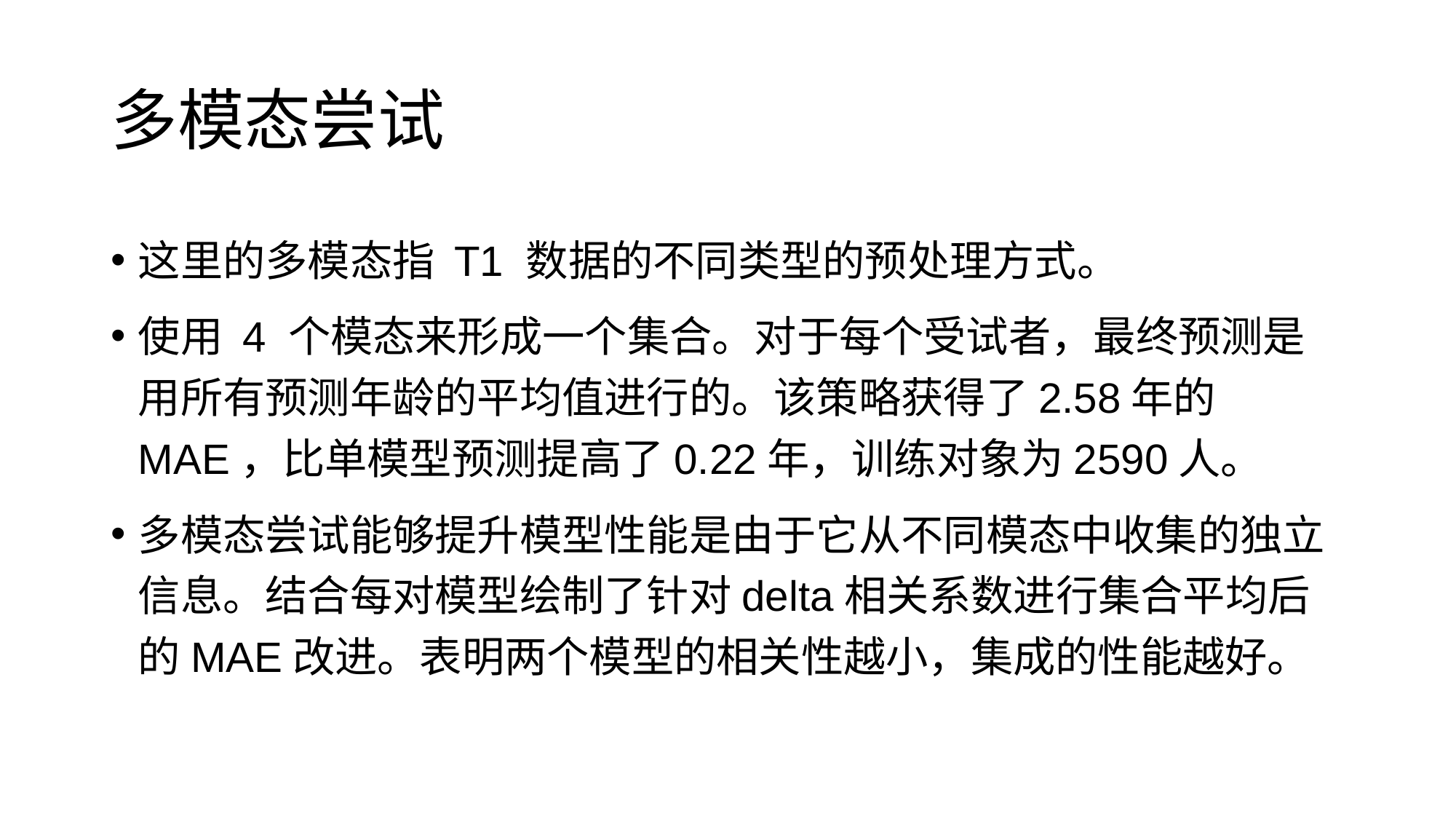

# 多模态尝试
这里的多模态指 T1 数据的不同类型的预处理方式。
使用 4 个模态来形成一个集合。对于每个受试者，最终预测是用所有预测年龄的平均值进行的。该策略获得了2.58年的MAE，比单模型预测提高了0.22年，训练对象为2590人。
多模态尝试能够提升模型性能是由于它从不同模态中收集的独立信息。结合每对模型绘制了针对delta相关系数进行集合平均后的MAE改进。表明两个模型的相关性越小，集成的性能越好。